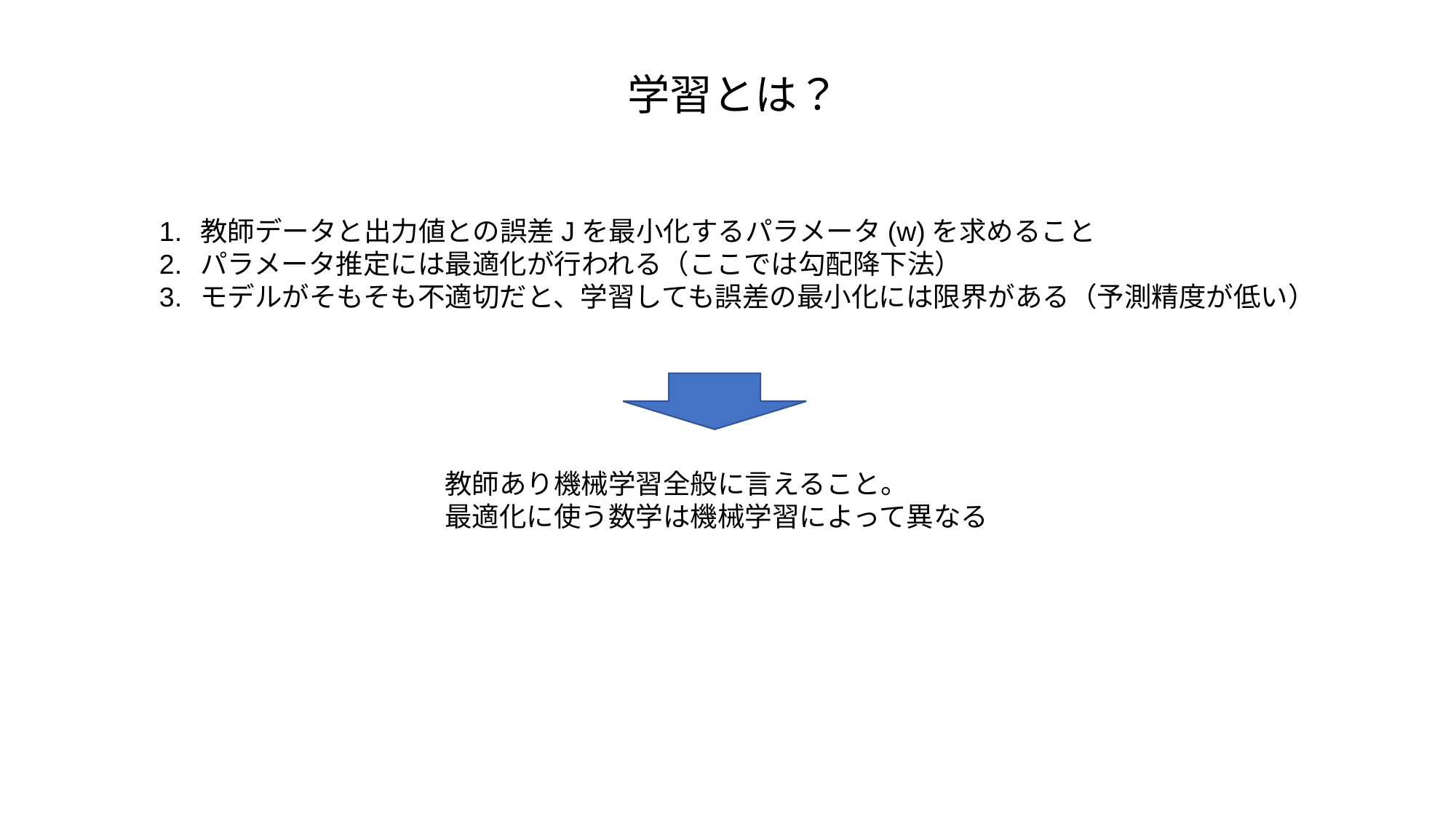

学習とは？
教師データと出力値との誤差Jを最小化するパラメータ(w)を求めること
パラメータ推定には最適化が行われる（ここでは勾配降下法）
モデルがそもそも不適切だと、学習しても誤差の最小化には限界がある（予測精度が低い）

教師あり機械学習全般に言えること。
最適化に使う数学は機械学習によって異なる